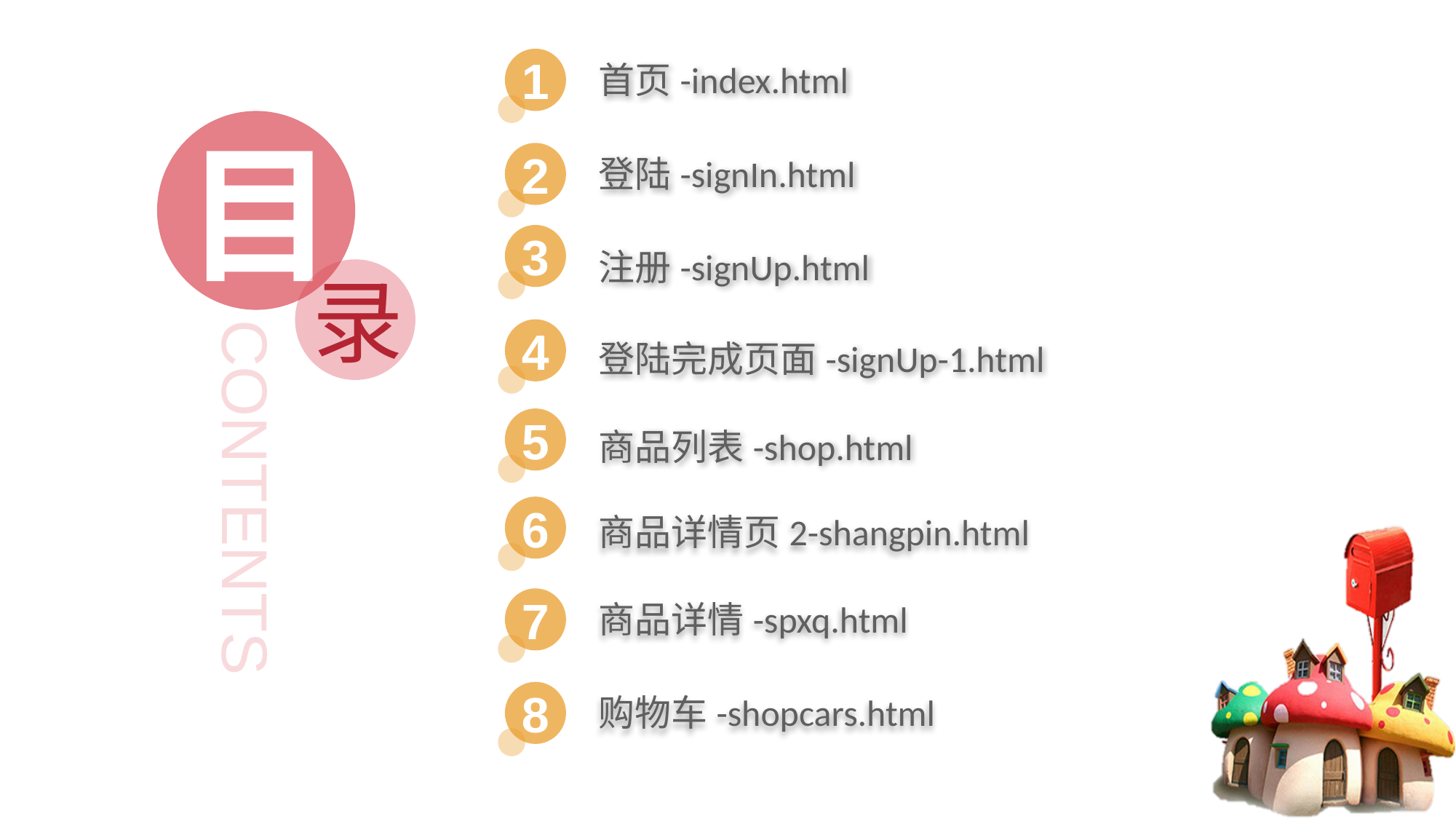

首页-index.html
1

目
录
CONTENTS
登陆-signIn.html
2

3
注册-signUp.html

4
登陆完成页面-signUp-1.html

5
商品列表-shop.html

6
商品详情页2-shangpin.html

商品详情-spxq.html
7

购物车-shopcars.html
8